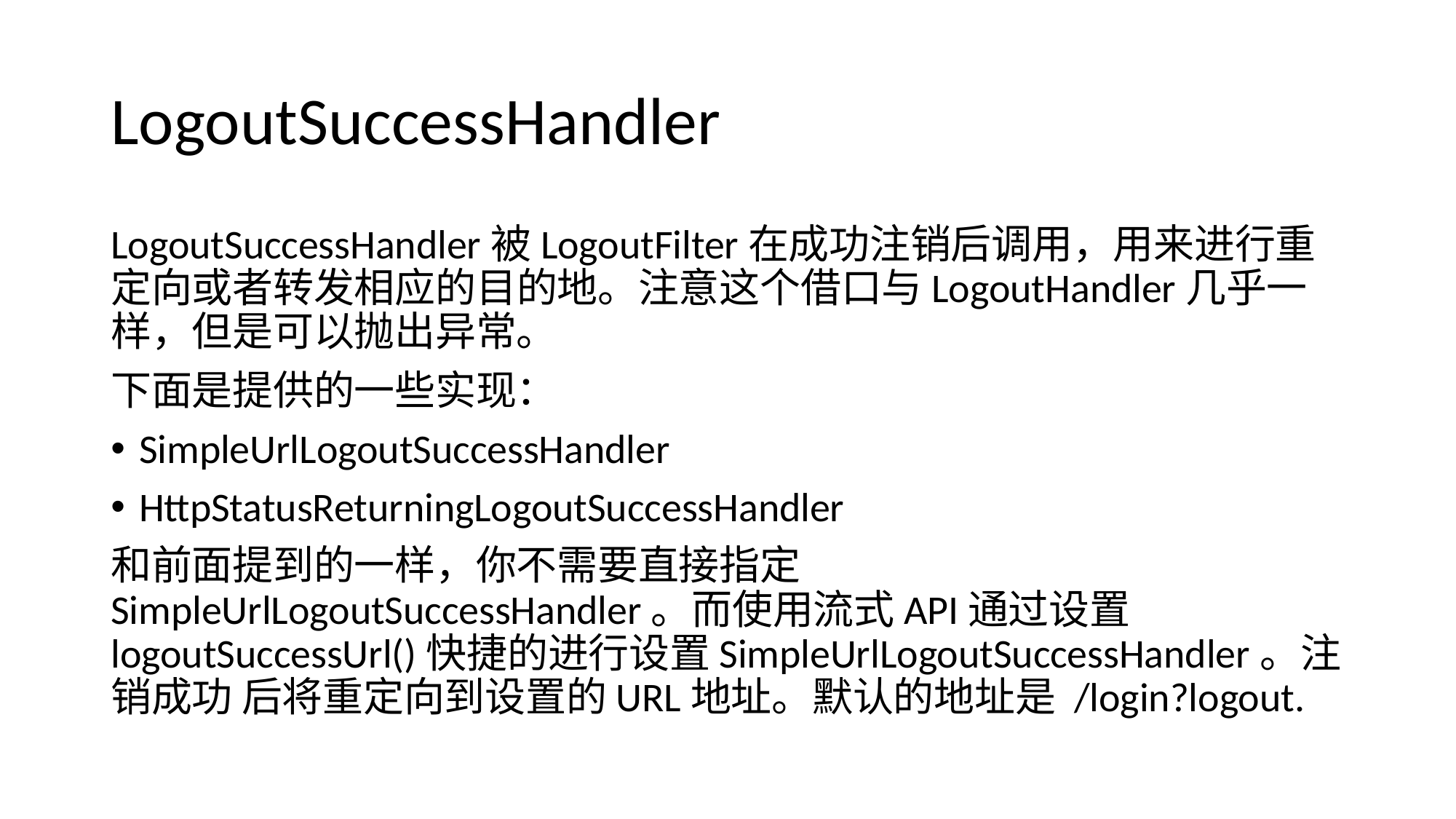

# LogoutSuccessHandler
LogoutSuccessHandler被LogoutFilter在成功注销后调用，用来进行重定向或者转发相应的目的地。注意这个借口与LogoutHandler几乎一样，但是可以抛出异常。
下面是提供的一些实现：
SimpleUrlLogoutSuccessHandler
HttpStatusReturningLogoutSuccessHandler
和前面提到的一样，你不需要直接指定SimpleUrlLogoutSuccessHandler。而使用流式API通过设置logoutSuccessUrl()快捷的进行设置SimpleUrlLogoutSuccessHandler。注销成功 后将重定向到设置的URL地址。默认的地址是 /login?logout.